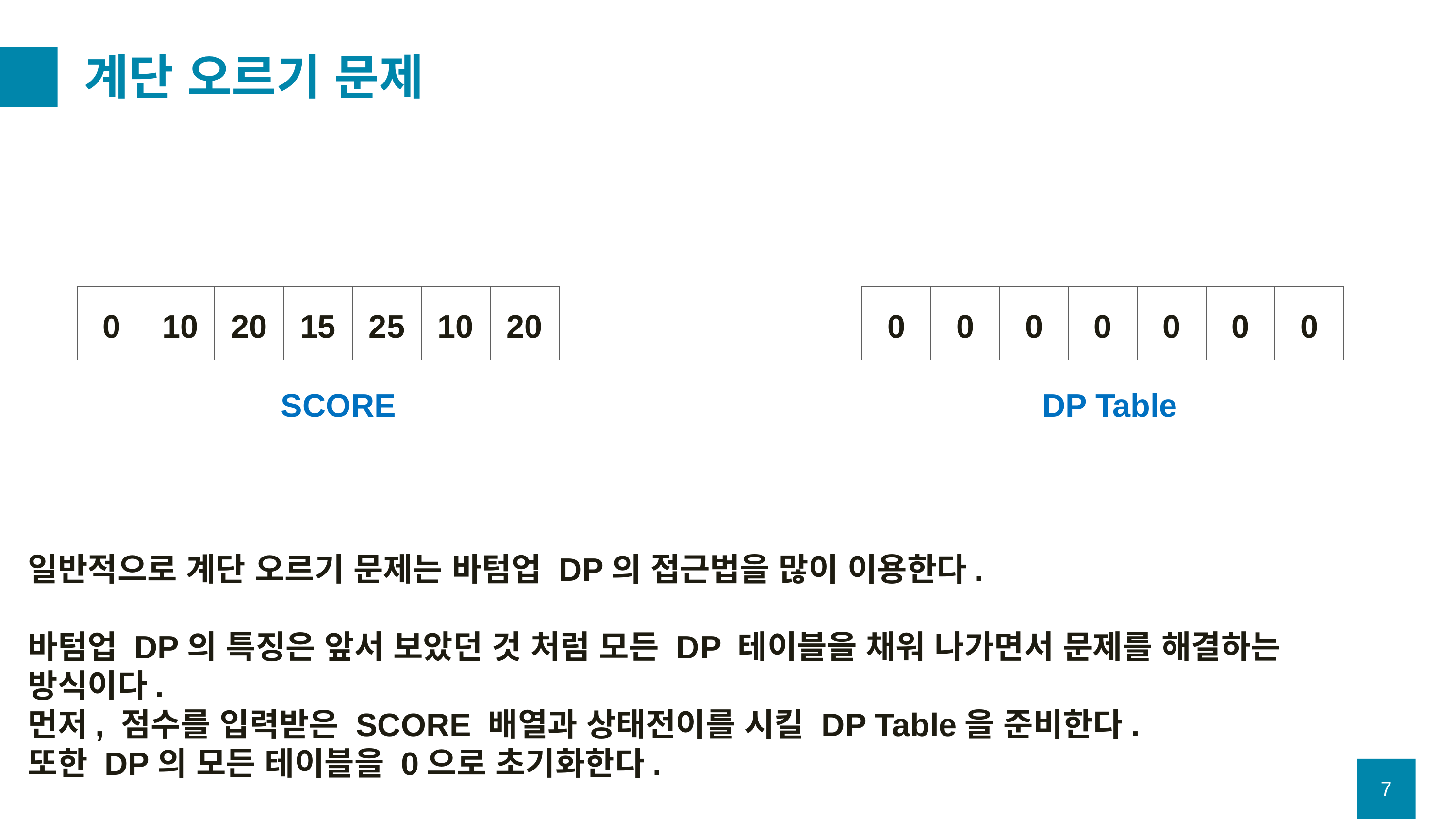

# 계단 오르기 문제
| 0 | 0 | 0 | 0 | 0 | 0 | 0 |
| --- | --- | --- | --- | --- | --- | --- |
| 0 | 10 | 20 | 15 | 25 | 10 | 20 |
| --- | --- | --- | --- | --- | --- | --- |
SCORE
DP Table
일반적으로 계단 오르기 문제는 바텀업 DP의 접근법을 많이 이용한다.

바텀업 DP의 특징은 앞서 보았던 것 처럼 모든 DP 테이블을 채워 나가면서 문제를 해결하는 방식이다.
먼저, 점수를 입력받은 SCORE 배열과 상태전이를 시킬 DP Table을 준비한다.
또한 DP의 모든 테이블을 0으로 초기화한다.
7